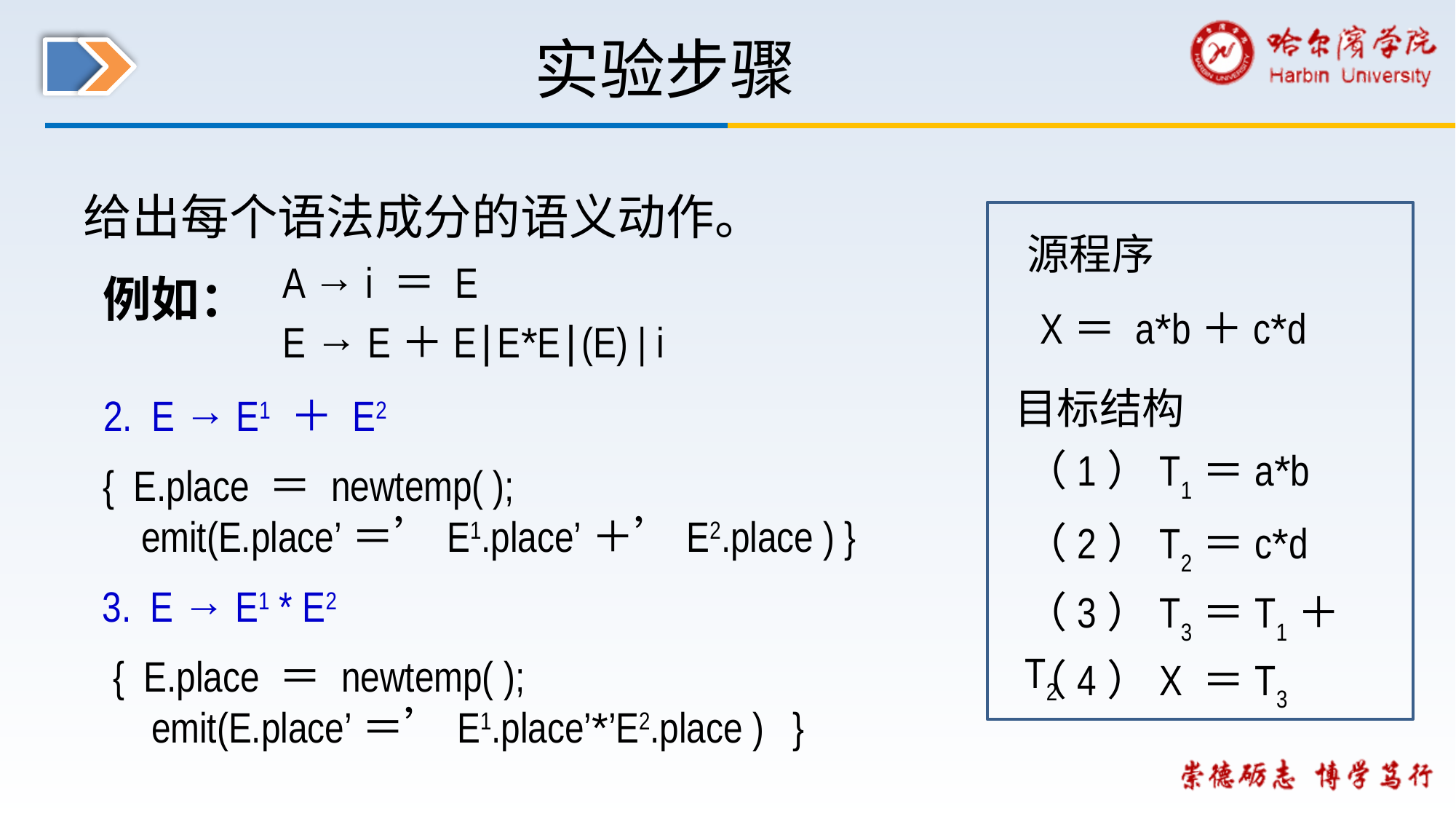

# 实验步骤
给出每个语法成分的语义动作。

  源程序
A → i ＝ E
例如：
 X＝ a*b＋c*d
E → E＋E∣E*E∣(E) | i
目标结构
 2.  E → E1 ＋ E2
（1）T1＝a*b
  {  E.place ＝ newtemp( );
      emit(E.place’＝’E1.place’＋’E2.place ) }
（2）T2＝c*d
3.  E → E1 * E2
（3）T3＝T1＋T2
  {  E.place ＝ newtemp( );
      emit(E.place’＝’E1.place’*’E2.place )   }
（4）X ＝T3